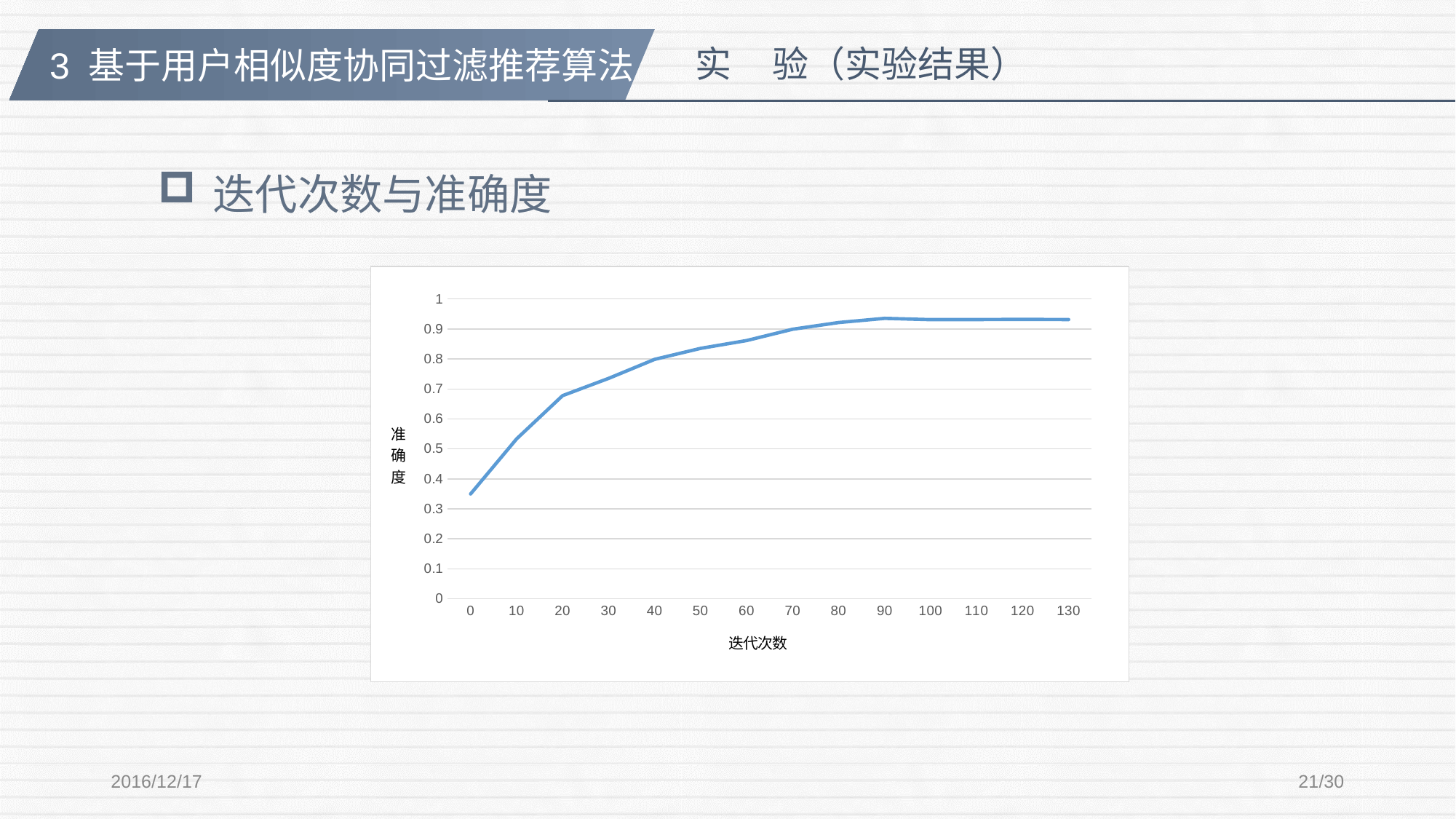

实     验（实验结果）
3 基于用户相似度协同过滤推荐算法
迭代次数与准确度

### Chart

| Category |  |
|---|---|
| 0 | 0.34985000000000027 |
| 10 | 0.5335 |
| 20 | 0.6778000000000007 |
| 30 | 0.7354 |
| 40 | 0.7987000000000004 |
| 50 | 0.8354 |
| 60 | 0.8614 |
| 70 | 0.8991 |
| 80 | 0.9214 |
| 90 | 0.9354 |
| 100 | 0.9312 |
| 110 | 0.9315 |
| 120 | 0.932 |
| 130 | 0.9315 |
2016/12/17
21/30